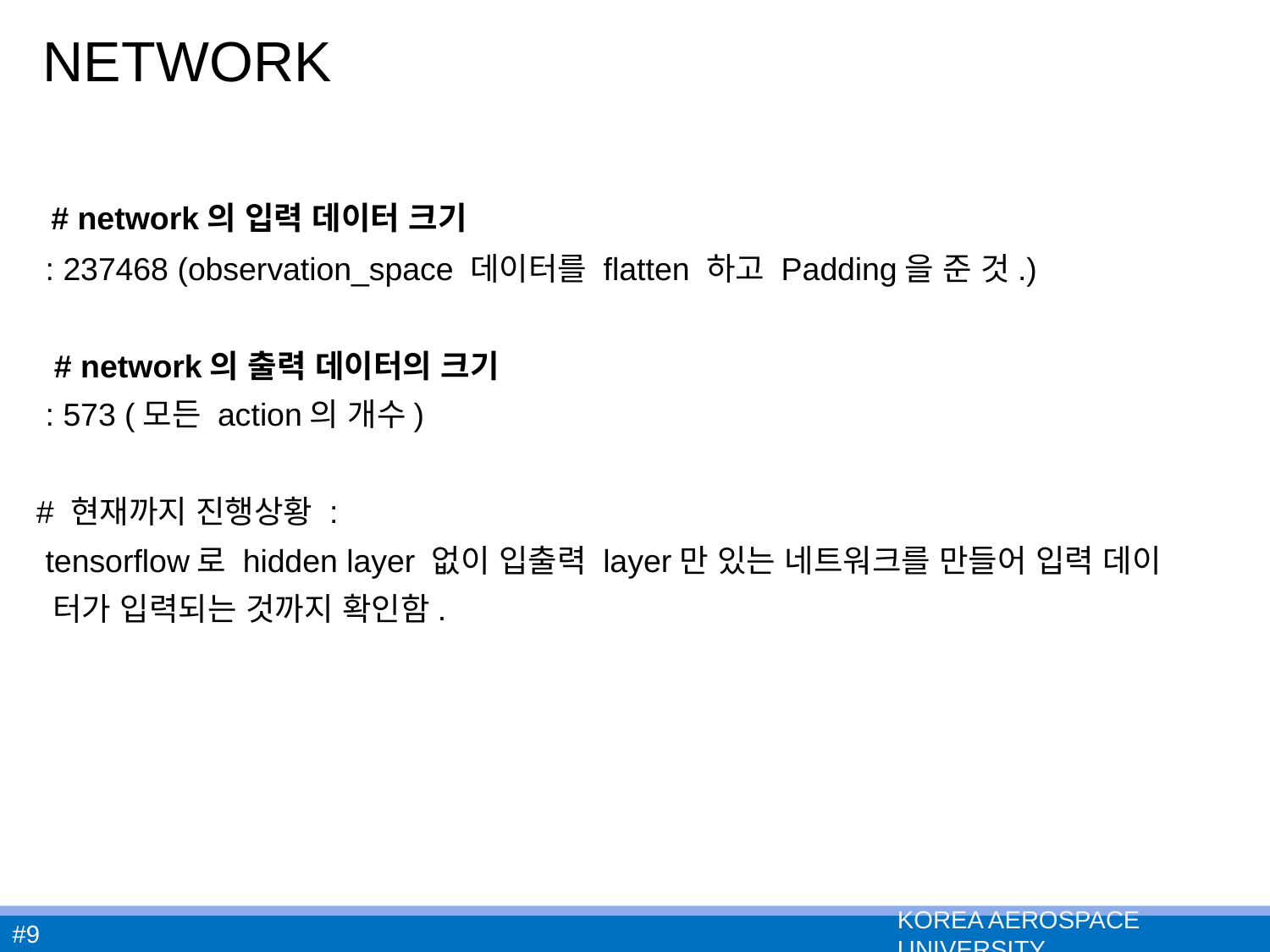

# Network

  # network의 입력 데이터 크기
  : 237468 (observation_space 데이터를 flatten 하고 Padding을 준 것.)

   # network의 출력 데이터의 크기
  : 573 (모든 action의 개수)

 # 현재까지 진행상황 :
  tensorflow로 hidden layer 없이 입출력 layer만 있는 네트워크를 만들어 입력 데이
  터가 입력되는 것까지 확인함.
#9